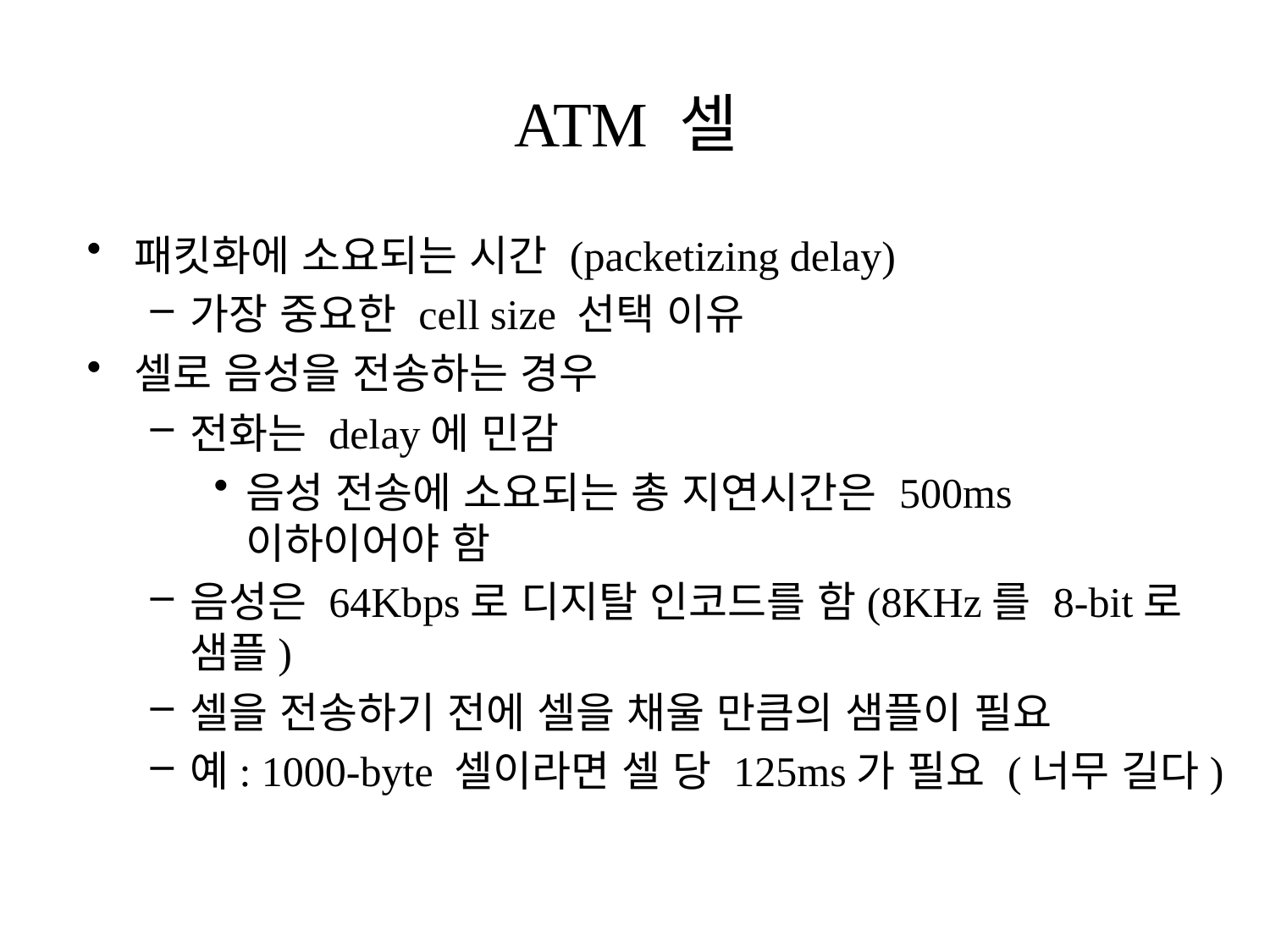

# ATM 셀
패킷화에 소요되는 시간 (packetizing delay)
가장 중요한 cell size 선택 이유
셀로 음성을 전송하는 경우
전화는 delay에 민감
음성 전송에 소요되는 총 지연시간은 500ms 이하이어야 함
음성은 64Kbps로 디지탈 인코드를 함(8KHz를 8-bit로 샘플)
셀을 전송하기 전에 셀을 채울 만큼의 샘플이 필요
예: 1000-byte 셀이라면 셀 당 125ms가 필요 (너무 길다)